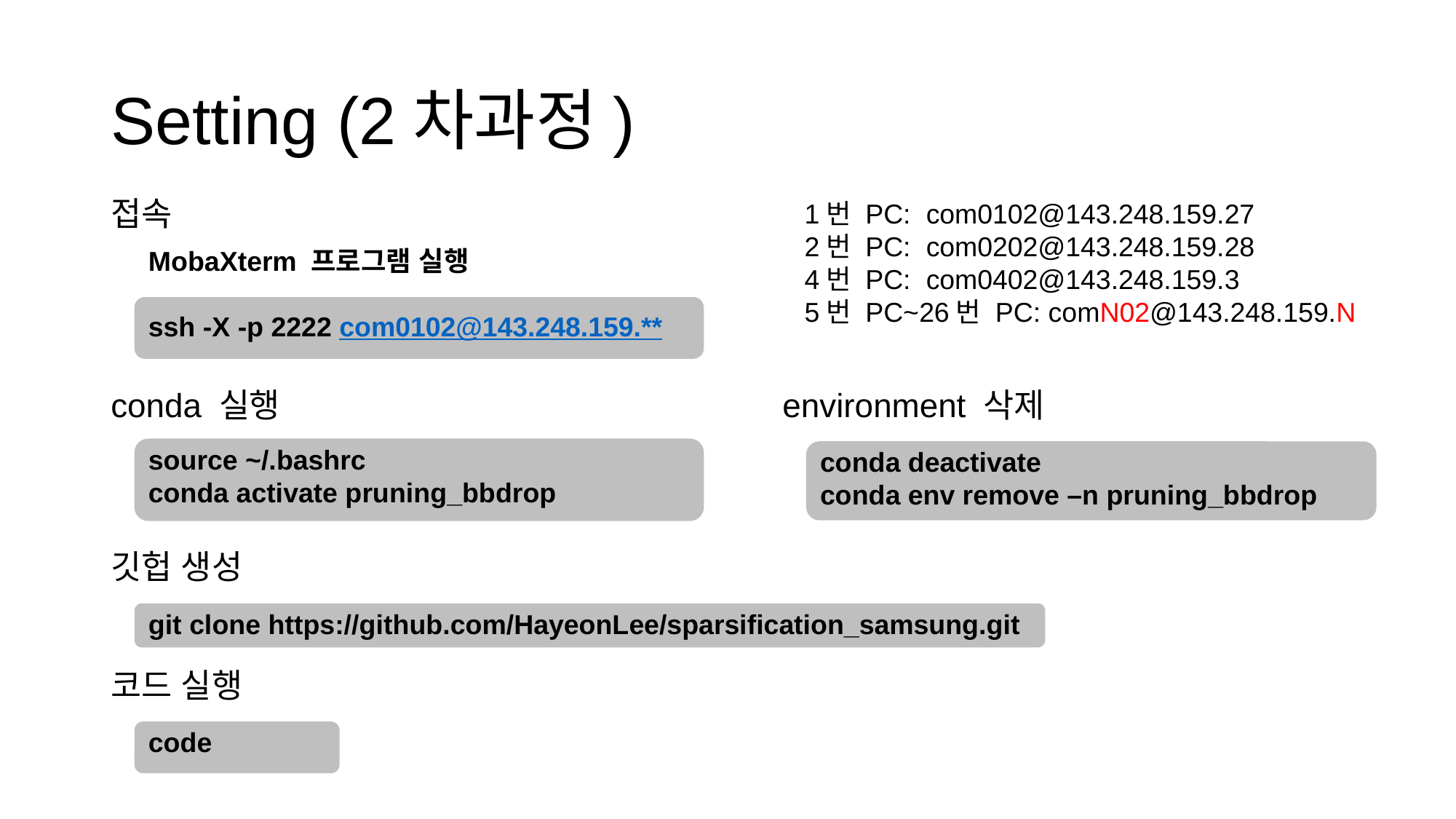

# Setting (2차과정)
1번 PC:  com0102@143.248.159.27
2번 PC:  com0202@143.248.159.28
4번 PC:  com0402@143.248.159.3
5번 PC~26번 PC: comN02@143.248.159.N
접속

MobaXterm 프로그램 실행

ssh -X -p 2222 com0102@143.248.159.**

environment 삭제
conda 실행
source ~/.bashrc
conda activate pruning_bbdrop

conda deactivate
conda env remove –n pruning_bbdrop

깃헙 생성
git clone https://github.com/HayeonLee/sparsification_samsung.git

코드 실행
code